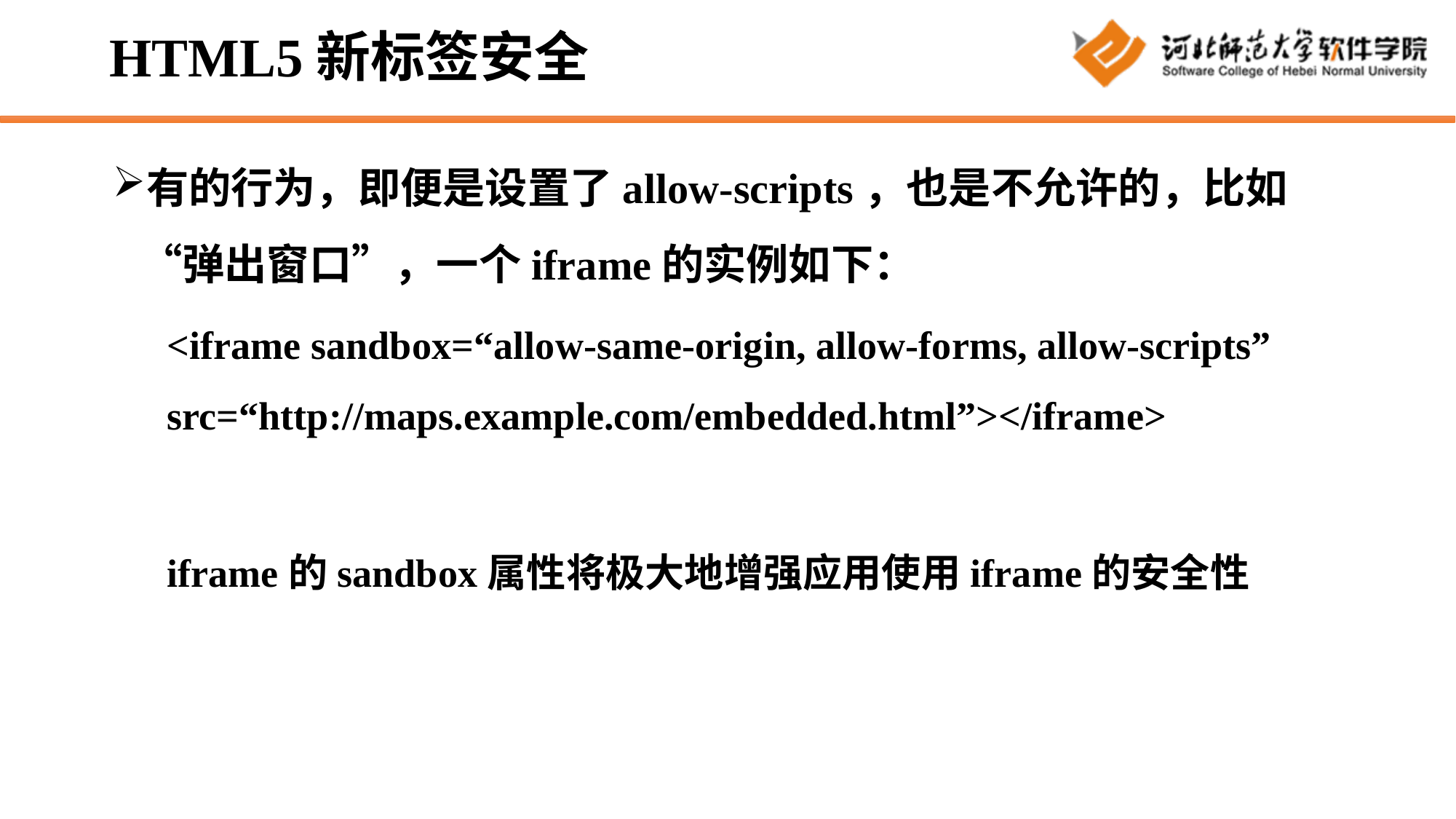

# HTML5新标签安全
有的行为，即便是设置了allow-scripts，也是不允许的，比如“弹出窗口”，一个iframe的实例如下：
<iframe sandbox=“allow-same-origin, allow-forms, allow-scripts” src=“http://maps.example.com/embedded.html”></iframe>

iframe的sandbox属性将极大地增强应用使用iframe的安全性